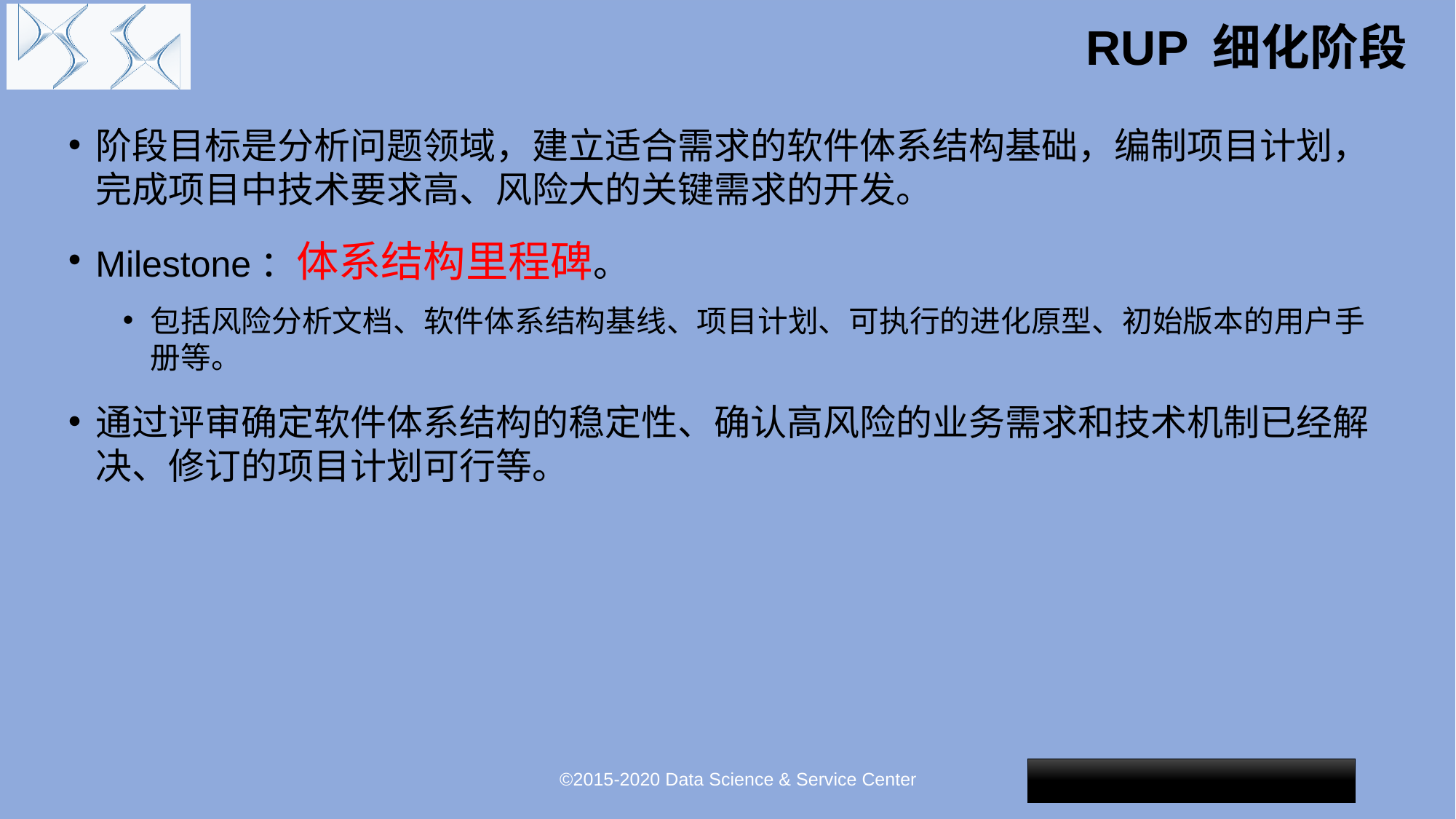

# RUP 细化阶段
阶段目标是分析问题领域，建立适合需求的软件体系结构基础，编制项目计划，完成项目中技术要求高、风险大的关键需求的开发。
Milestone：体系结构里程碑。
包括风险分析文档、软件体系结构基线、项目计划、可执行的进化原型、初始版本的用户手册等。
通过评审确定软件体系结构的稳定性、确认高风险的业务需求和技术机制已经解决、修订的项目计划可行等。

©2015-2020 Data Science & Service Center
37